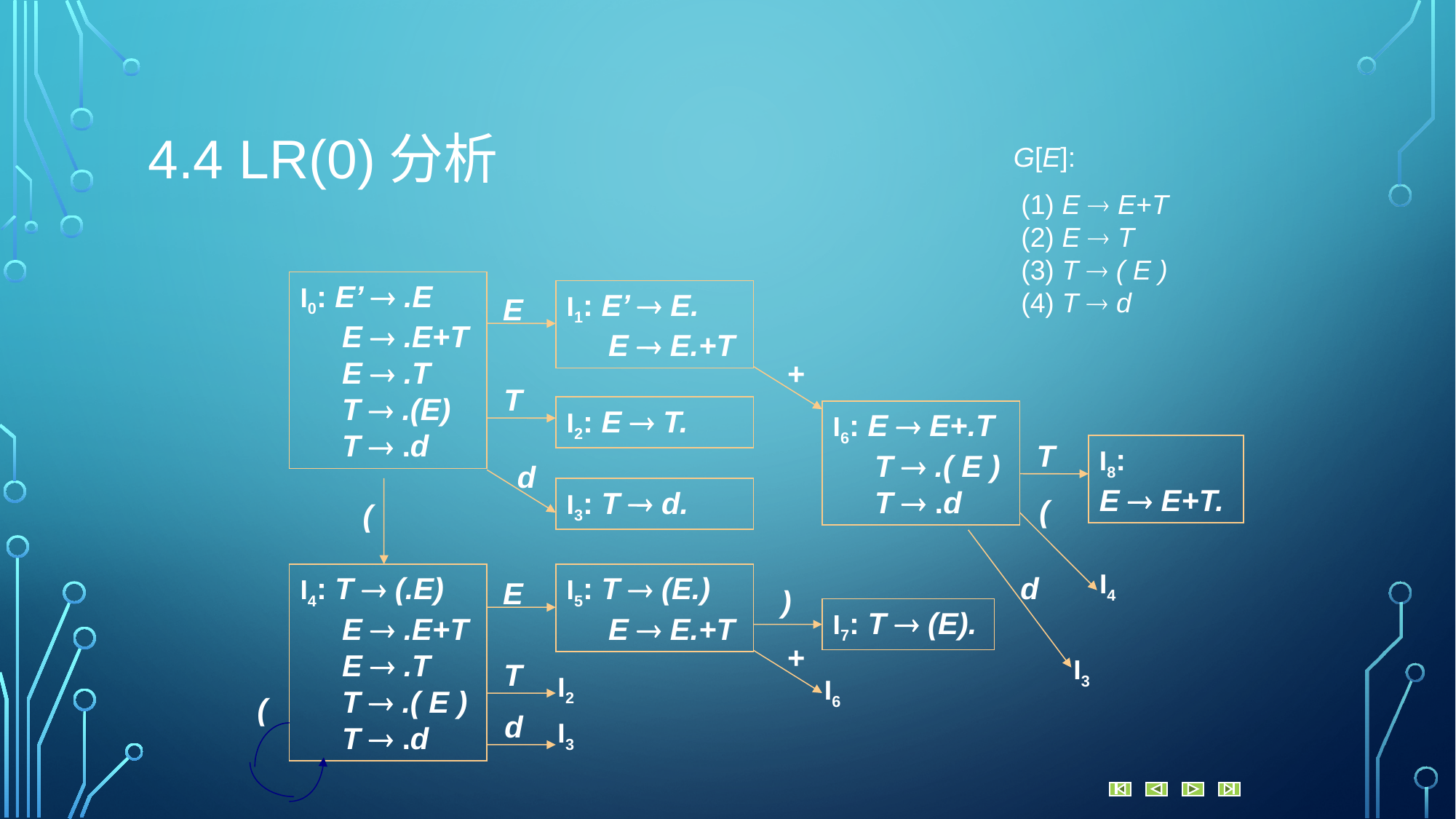

4.4 LR(0)分析
G[E]:

 (1) E → E+T
 (2) E → T
 (3) T → ( E )
 (4) T → d
I0: E’ → .E
     E → .E+T
     E → .T
     T → .(E)
     T → .d
I1: E’ → E.
     E → E.+T
E

+

T
I2: E → T.
I6: E → E+.T
     T → .( E )
     T → .d

T
I8:
E → E+T.
d

I3: T → d.

(
(

I4
I5: T → (E.)
     E → E.+T
d
I4: T → (.E)
     E → .E+T
     E → .T
     T → .( E )
     T → .d
E
)
I7: T → (E).

+
I3
T

I2
I6
(

d
I3